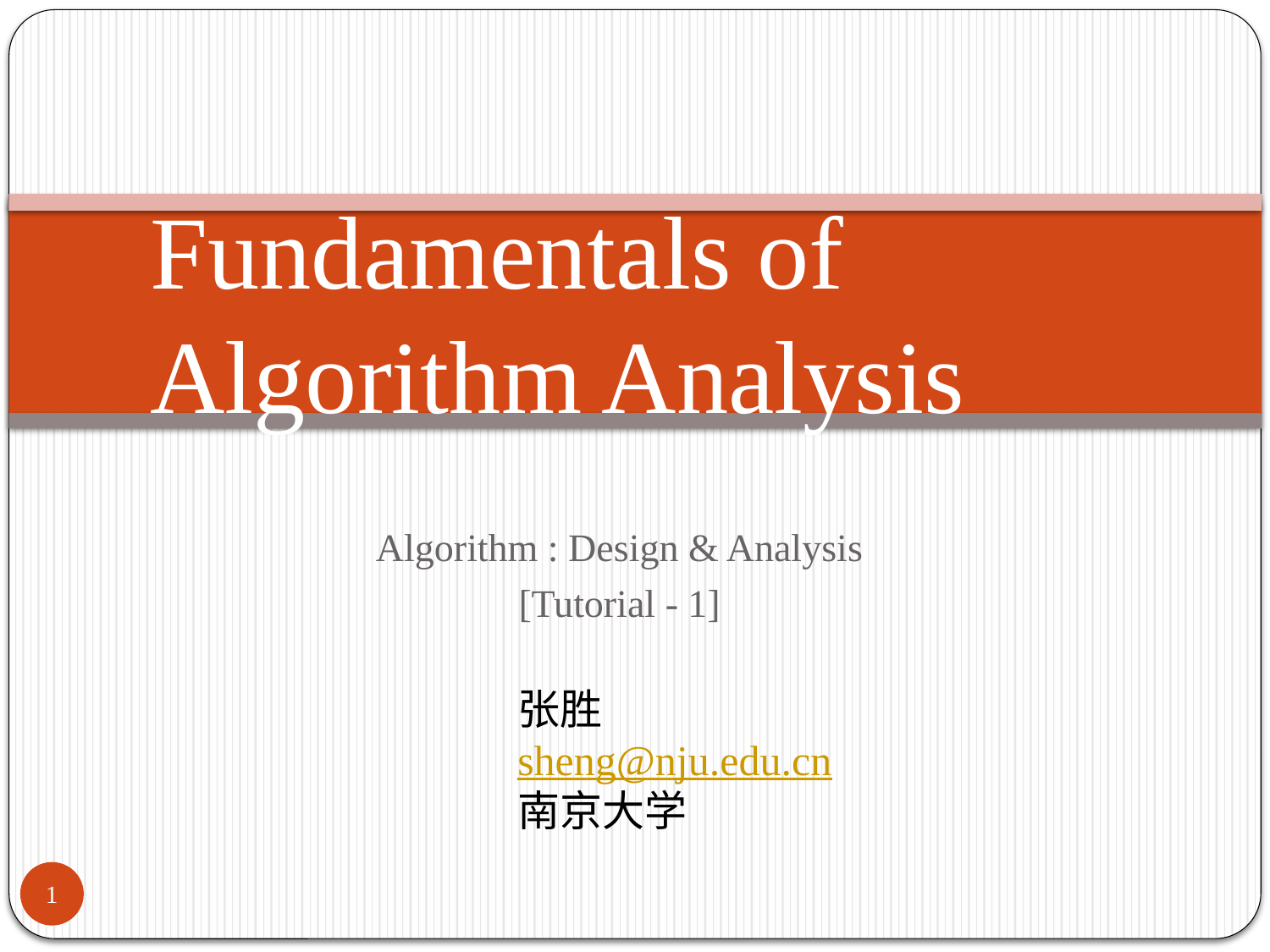

# Fundamentals of Algorithm Analysis

Algorithm : Design & Analysis
[Tutorial - 1]
张胜
sheng@nju.edu.cn
南京大学
1